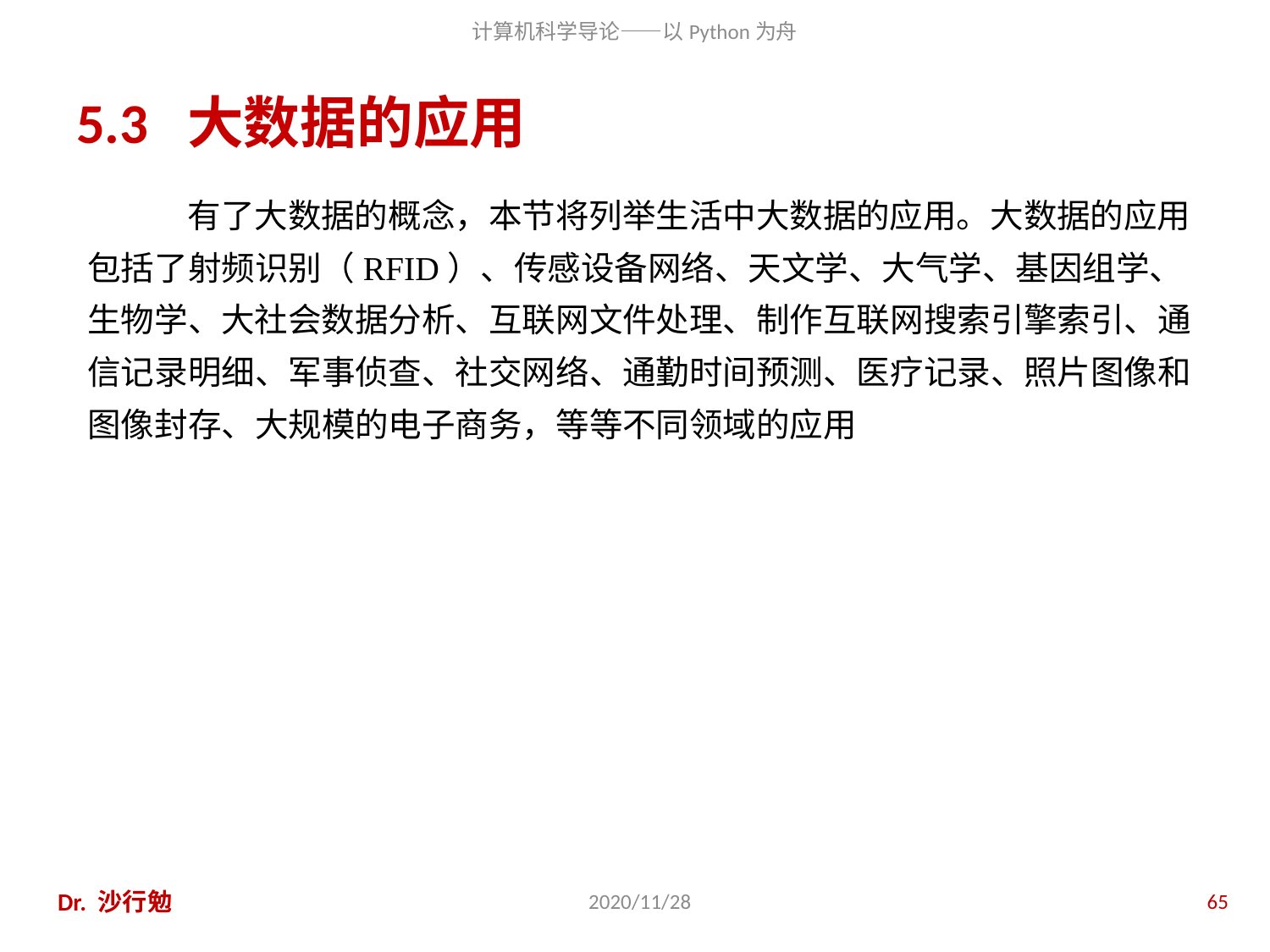

# 5.3  大数据的应用
有了大数据的概念，本节将列举生活中大数据的应用。大数据的应用包括了射频识别（RFID）、传感设备网络、天文学、大气学、基因组学、生物学、大社会数据分析、互联网文件处理、制作互联网搜索引擎索引、通信记录明细、军事侦查、社交网络、通勤时间预测、医疗记录、照片图像和图像封存、大规模的电子商务，等等不同领域的应用
Dr. 沙行勉
2020/11/28
65